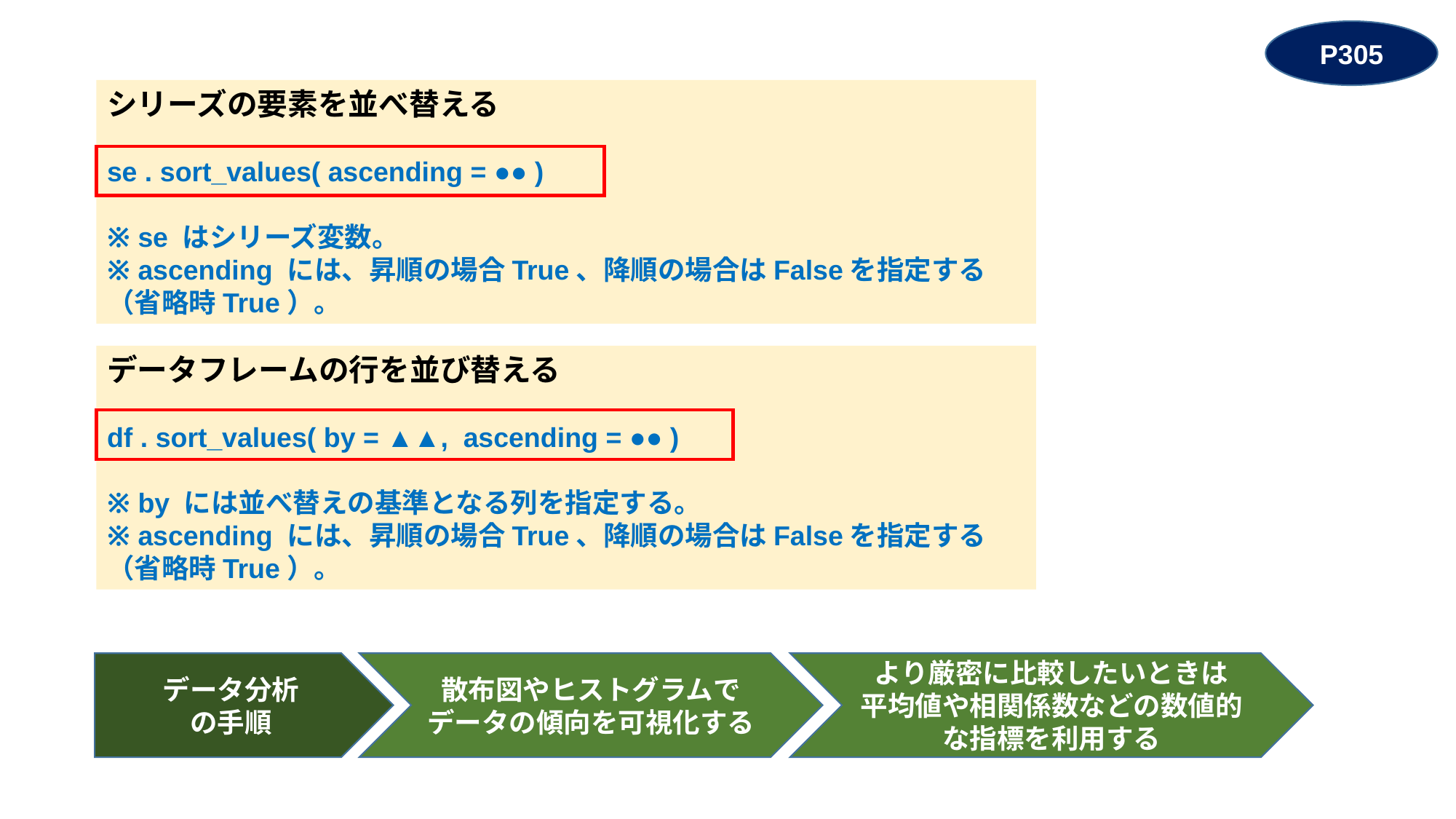

P305
シリーズの要素を並べ替える

se . sort_values( ascending = ●● )

※ se はシリーズ変数。
※ ascending には、昇順の場合True、降順の場合はFalseを指定する（省略時True）。

データフレームの行を並び替える

df . sort_values( by = ▲▲,  ascending = ●● )

※ by には並べ替えの基準となる列を指定する。
※ ascending には、昇順の場合True、降順の場合はFalseを指定する（省略時True）。

より厳密に比較したいときは
平均値や相関係数などの数値的な指標を利用する
散布図やヒストグラムで
データの傾向を可視化する
データ分析
の手順